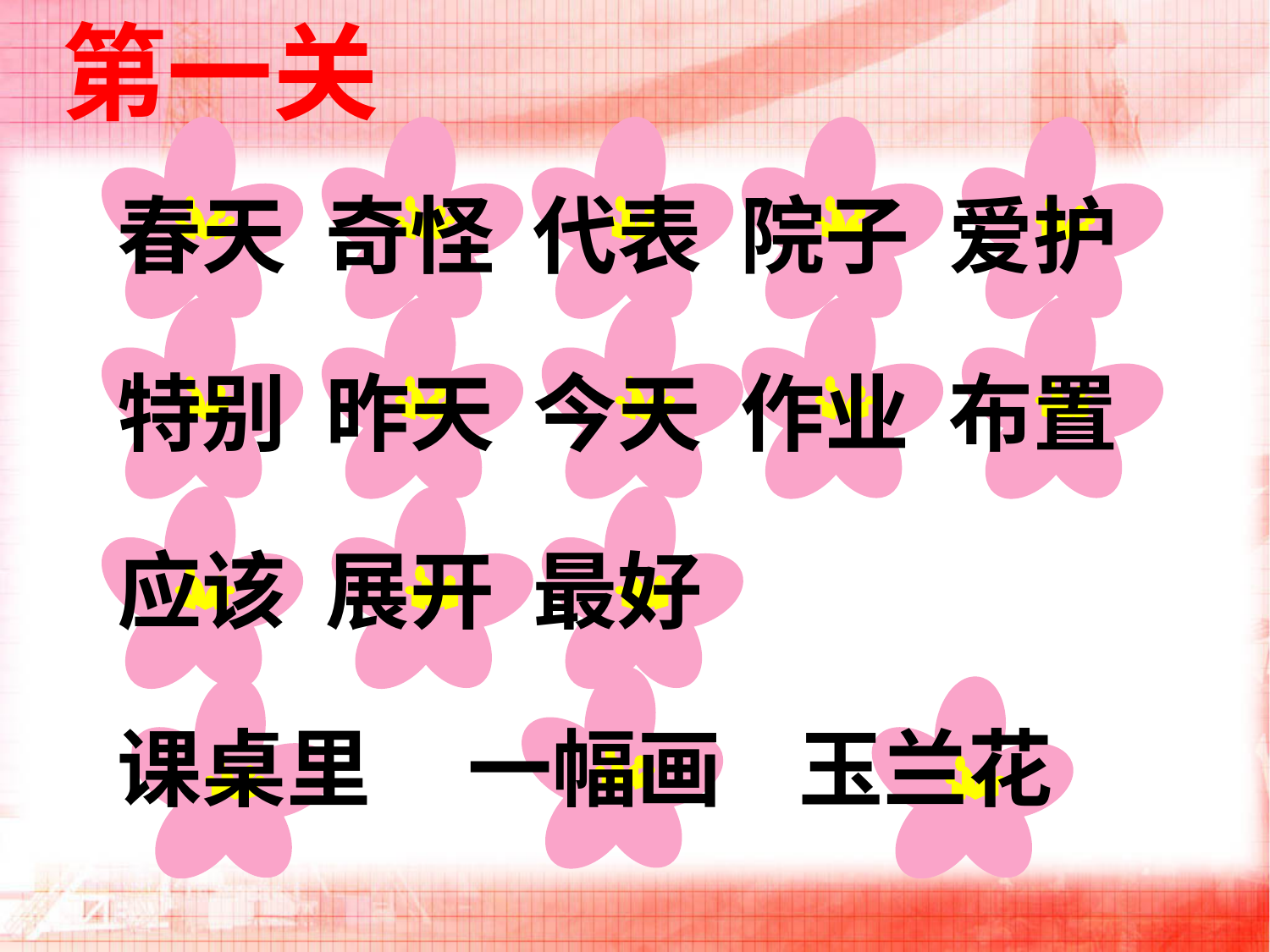

第一关

春天  奇怪  代表  院子  爱护

特别  昨天  今天  作业  布置

应该  展开  最好

课桌里     一幅画    玉兰花